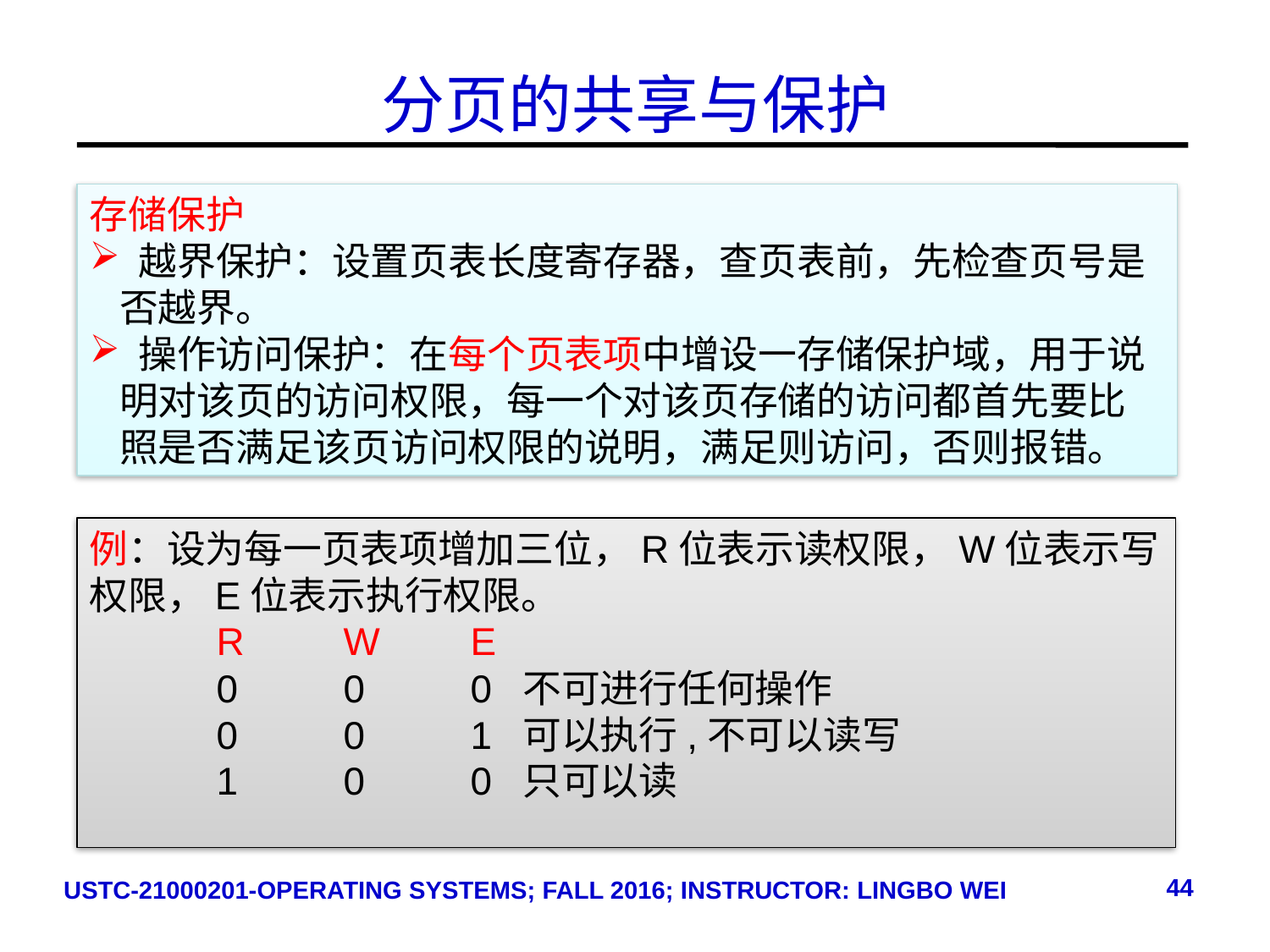

# 分页的共享与保护
存储保护
 越界保护：设置页表长度寄存器，查页表前，先检查页号是否越界。
 操作访问保护：在每个页表项中增设一存储保护域，用于说明对该页的访问权限，每一个对该页存储的访问都首先要比照是否满足该页访问权限的说明，满足则访问，否则报错。
例：设为每一页表项增加三位，R位表示读权限，W位表示写权限，E位表示执行权限。
	R	W	E
	0	0	0  不可进行任何操作
	0	0	1  可以执行,不可以读写
	1	0	0  只可以读

44
USTC-21000201-OPERATING SYSTEMS; FALL 2016; INSTRUCTOR: LINGBO WEI